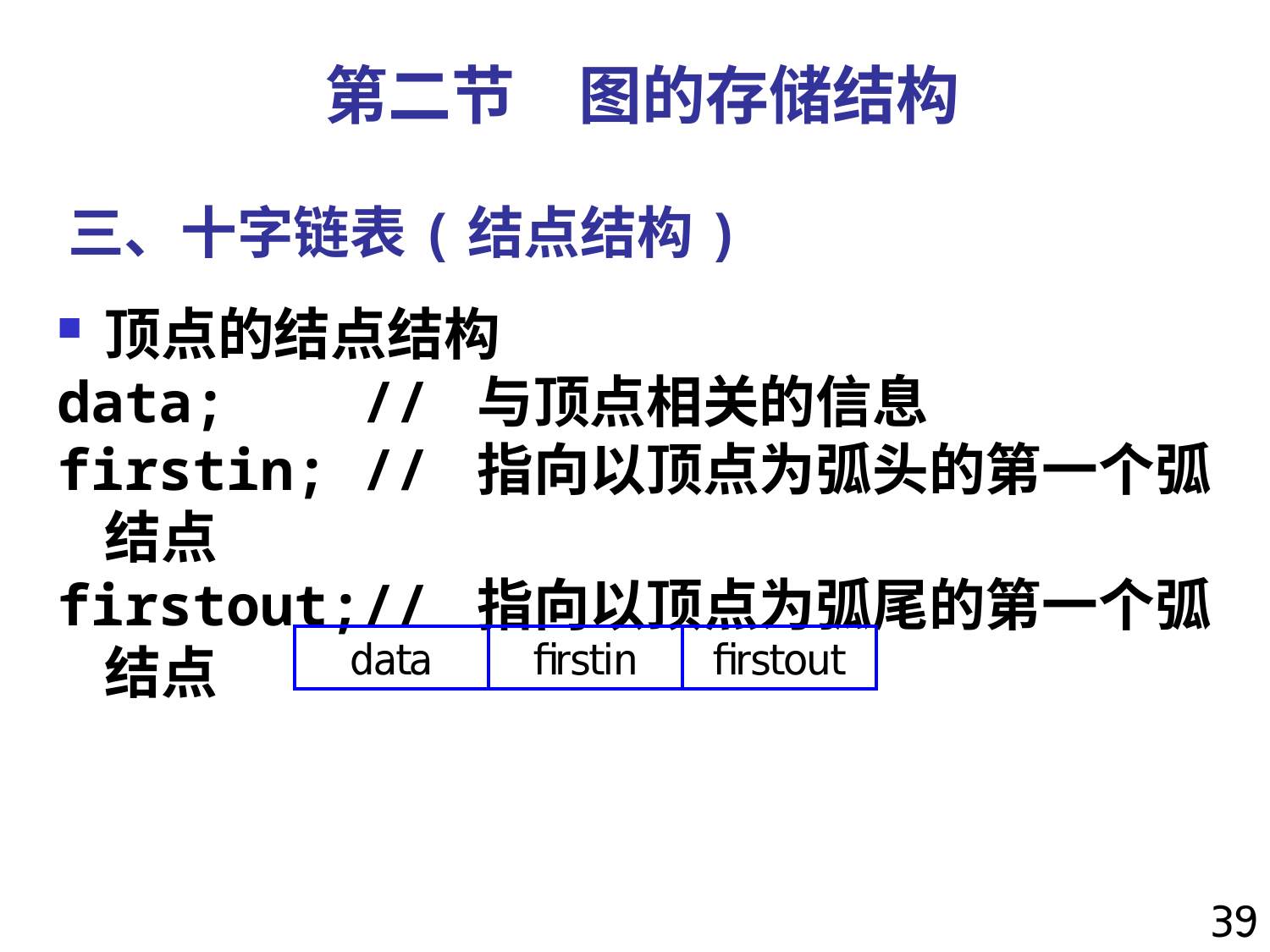

第二节　图的存储结构
# 三、十字链表(结点结构)
顶点的结点结构
data;    // 与顶点相关的信息
firstin; // 指向以顶点为弧头的第一个弧结点
firstout;// 指向以顶点为弧尾的第一个弧结点
data
firstin
firstout
39